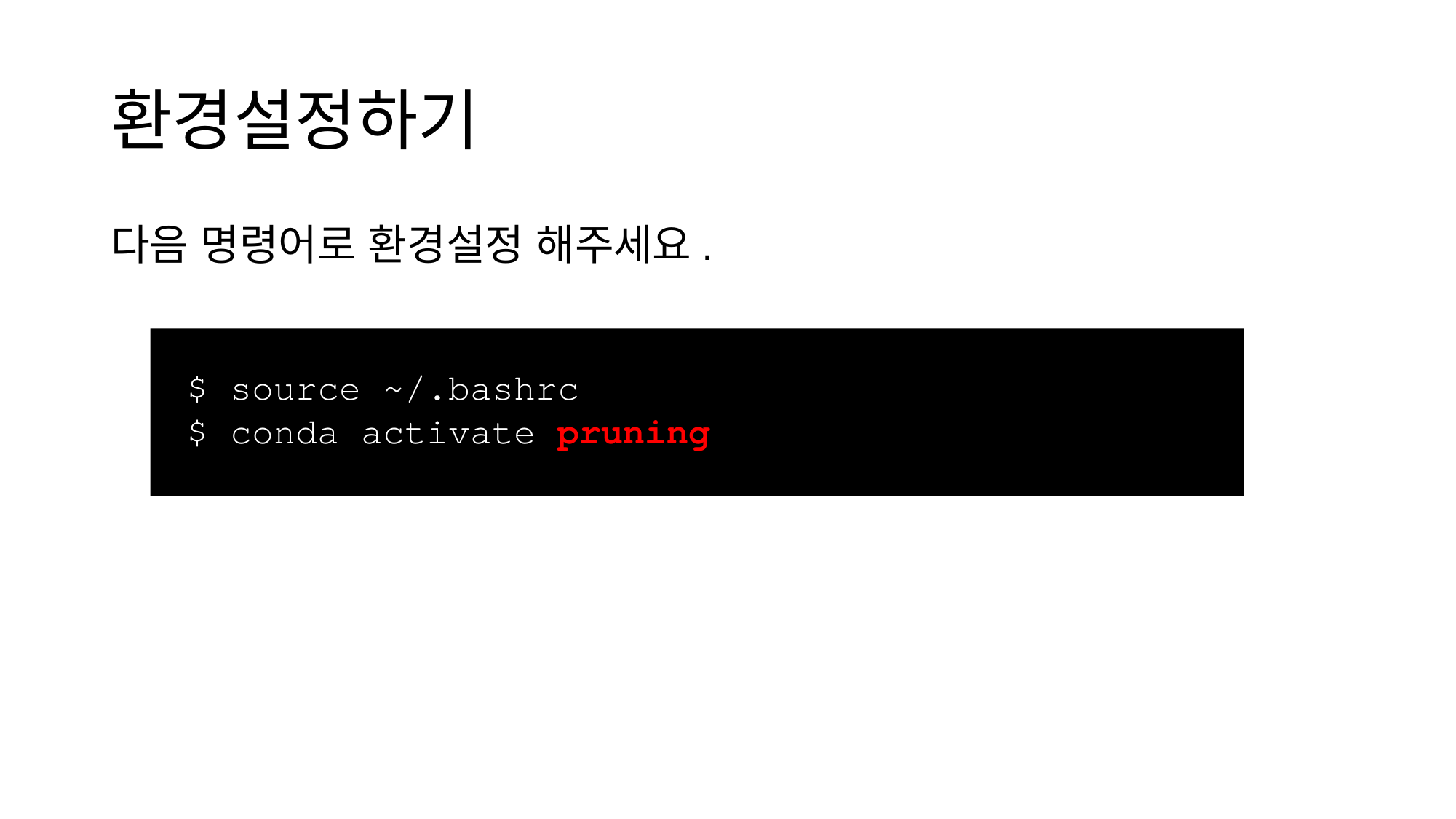

# 환경설정하기
다음 명령어로 환경설정 해주세요.

$ source ~/.bashrc
$ conda activate pruning